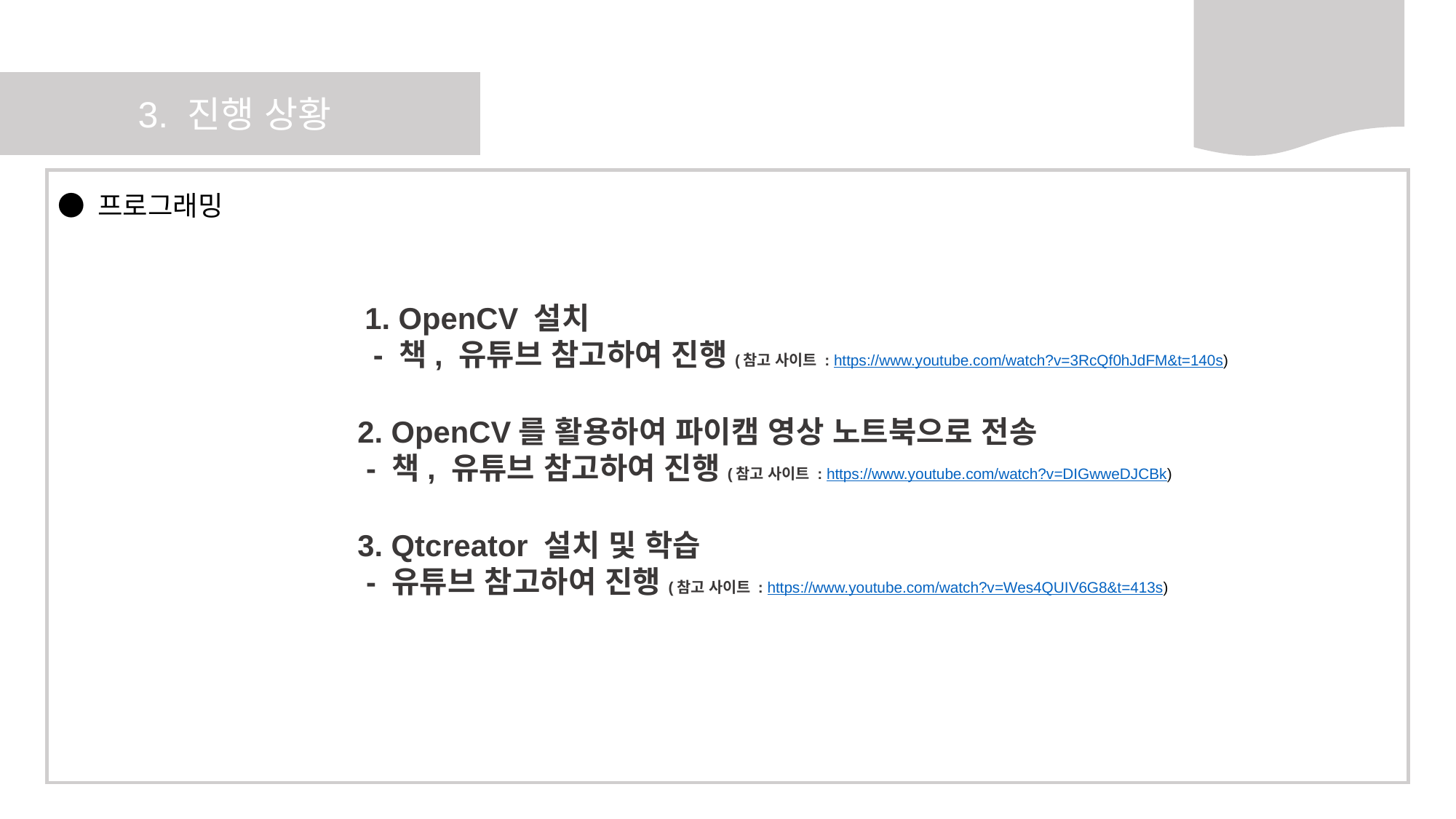

3. 진행 상황

● 프로그래밍

1. OpenCV 설치
 - 책, 유튜브 참고하여 진행(참고 사이트 : https://www.youtube.com/watch?v=3RcQf0hJdFM&t=140s)
2. OpenCV를 활용하여 파이캠 영상 노트북으로 전송
 - 책, 유튜브 참고하여 진행(참고 사이트 : https://www.youtube.com/watch?v=DIGwweDJCBk)
3. Qtcreator 설치 및 학습
 - 유튜브 참고하여 진행(참고 사이트 : https://www.youtube.com/watch?v=Wes4QUIV6G8&t=413s)